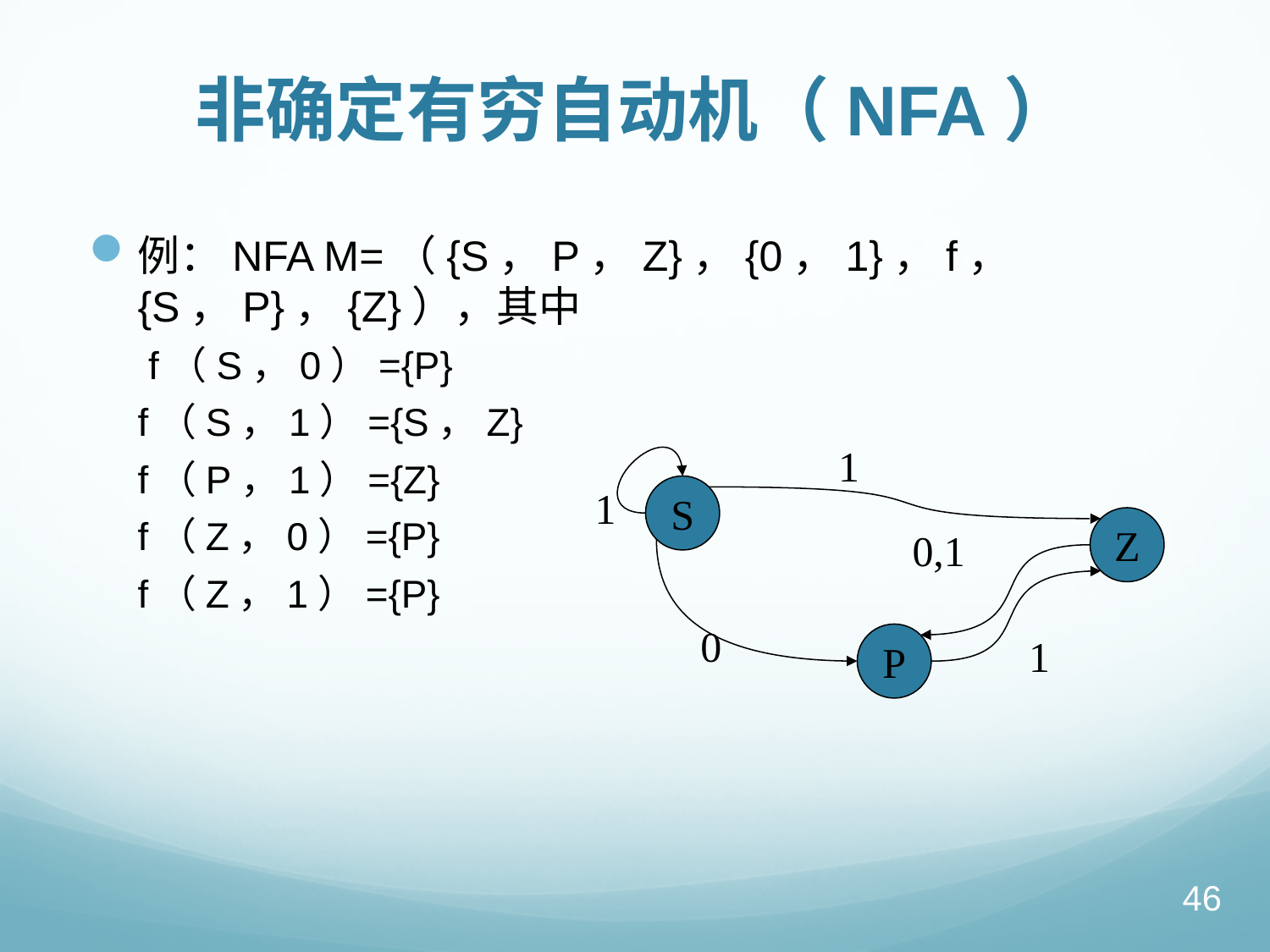

# 非确定有穷自动机（NFA）
例：NFA M=（{S，P，Z}，{0，1}，f，{S，P}，{Z}），其中
 f（S，0）={P}
f（S，1）={S，Z}
f（P，1）={Z}
f（Z，0）={P}
f（Z，1）={P}

1
1
S
Z
0,1
0
P
1
46